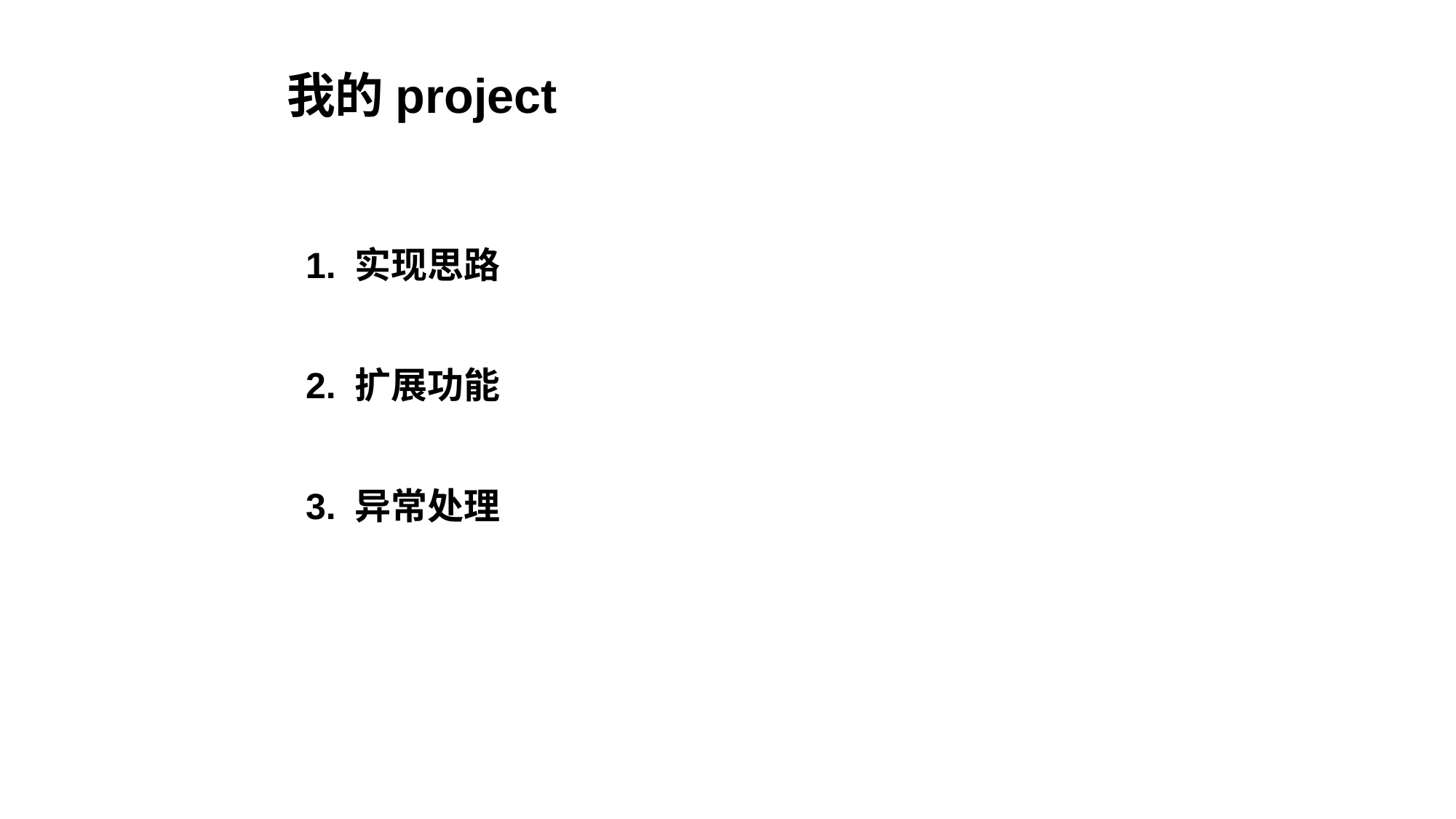

我的project
1. 实现思路
2. 扩展功能
3. 异常处理